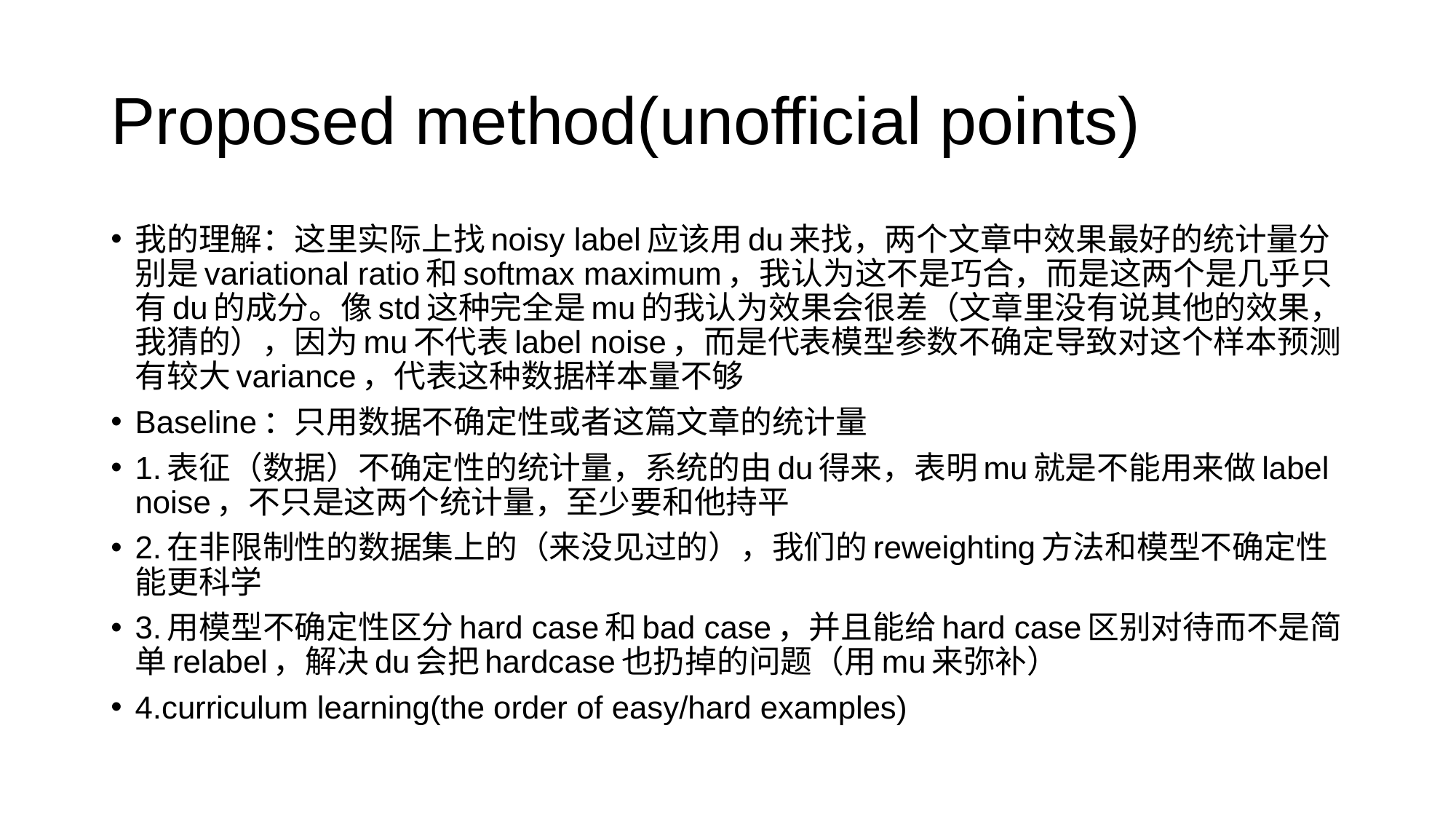

# Proposed method(unofficial points)
我的理解：这里实际上找noisy label应该用du来找，两个文章中效果最好的统计量分别是variational ratio和softmax maximum，我认为这不是巧合，而是这两个是几乎只有du的成分。像std这种完全是mu的我认为效果会很差（文章里没有说其他的效果，我猜的），因为mu不代表label noise，而是代表模型参数不确定导致对这个样本预测有较大variance，代表这种数据样本量不够
Baseline：只用数据不确定性或者这篇文章的统计量
1.表征（数据）不确定性的统计量，系统的由du得来，表明mu就是不能用来做label noise，不只是这两个统计量，至少要和他持平
2.在非限制性的数据集上的（来没见过的），我们的reweighting方法和模型不确定性能更科学
3.用模型不确定性区分hard case和bad case，并且能给hard case区别对待而不是简单relabel，解决du会把hardcase也扔掉的问题（用mu来弥补）
4.curriculum learning(the order of easy/hard examples)